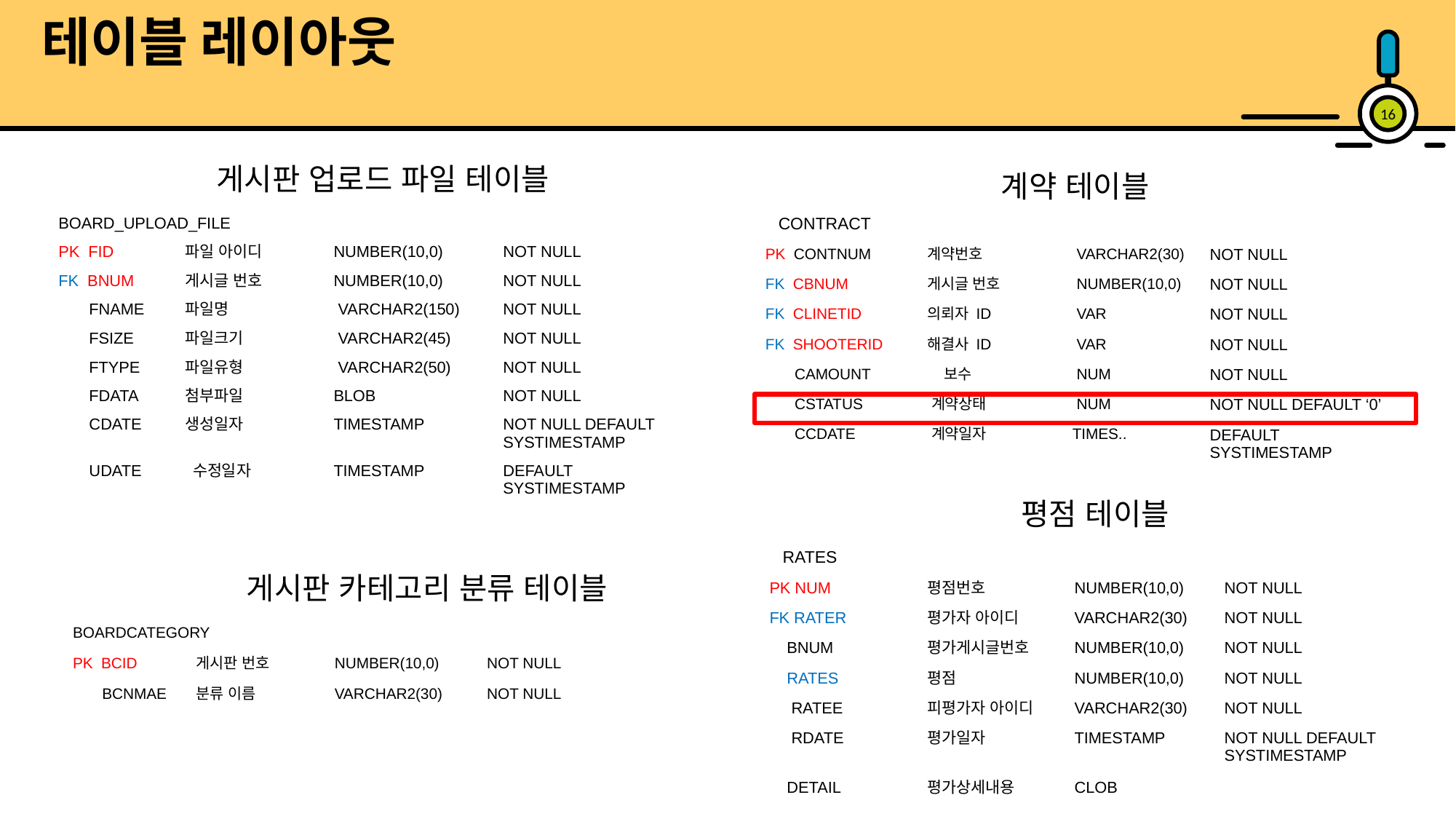

테이블 레이아웃

16
게시판 업로드 파일 테이블
계약 테이블
| BOARD\_UPLOAD\_FILE |  |  |  |
| --- | --- | --- | --- |
| PK FID | 파일 아이디 | NUMBER(10,0) | NOT NULL |
| FK BNUM | 게시글 번호 | NUMBER(10,0) | NOT NULL |
| FNAME | 파일명 | VARCHAR2(150) | NOT NULL |
| FSIZE | 파일크기 | VARCHAR2(45) | NOT NULL |
| FTYPE | 파일유형 | VARCHAR2(50) | NOT NULL |
| FDATA | 첨부파일 | BLOB | NOT NULL |
| CDATE | 생성일자 | TIMESTAMP | NOT NULL DEFAULT SYSTIMESTAMP |
| UDATE | 수정일자 | TIMESTAMP | DEFAULT SYSTIMESTAMP |
| CONTRACT |  |  |  |
| --- | --- | --- | --- |
| PK CONTNUM | 계약번호 | VARCHAR2(30) | NOT NULL |
| FK CBNUM | 게시글 번호 | NUMBER(10,0) | NOT NULL |
| FK CLINETID | 의뢰자 ID | VAR | NOT NULL |
| FK SHOOTERID | 해결사 ID | VAR | NOT NULL |
| CAMOUNT | 보수 | NUM | NOT NULL |
| CSTATUS | 계약상태 | NUM | NOT NULL DEFAULT ‘0’ |
| CCDATE | 계약일자 | TIMES.. | DEFAULT SYSTIMESTAMP |

평점 테이블
| RATES |  |  |  |
| --- | --- | --- | --- |
| PK NUM | 평점번호 | NUMBER(10,0) | NOT NULL |
| FK RATER | 평가자 아이디 | VARCHAR2(30) | NOT NULL |
| BNUM | 평가게시글번호 | NUMBER(10,0) | NOT NULL |
| RATES | 평점 | NUMBER(10,0) | NOT NULL |
| RATEE | 피평가자 아이디 | VARCHAR2(30) | NOT NULL |
| RDATE | 평가일자 | TIMESTAMP | NOT NULL DEFAULT SYSTIMESTAMP |
| DETAIL | 평가상세내용 | CLOB |  |
게시판 카테고리 분류 테이블
| BOARDCATEGORY |  |  |  |
| --- | --- | --- | --- |
| PK BCID | 게시판 번호 | NUMBER(10,0) | NOT NULL |
| BCNMAE | 분류 이름 | VARCHAR2(30) | NOT NULL |